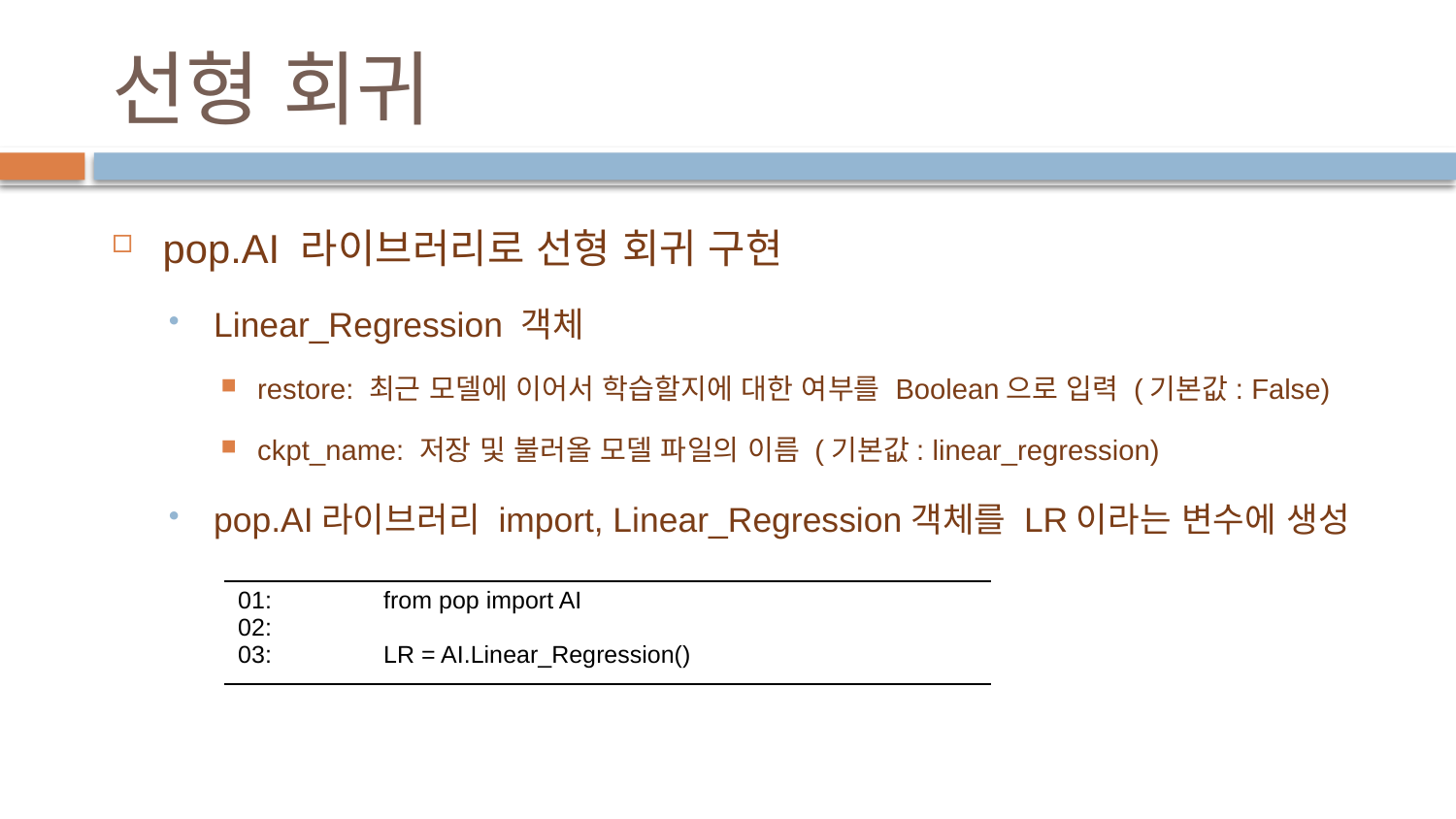

# 선형 회귀
pop.AI 라이브러리로 선형 회귀 구현
Linear_Regression 객체
restore: 최근 모델에 이어서 학습할지에 대한 여부를 Boolean으로 입력 (기본값: False)
ckpt_name: 저장 및 불러올 모델 파일의 이름 (기본값: linear_regression)
pop.AI라이브러리 import, Linear_Regression객체를 LR이라는 변수에 생성
| 01: from pop import AI 02: 03: LR = AI.Linear\_Regression() |
| --- |